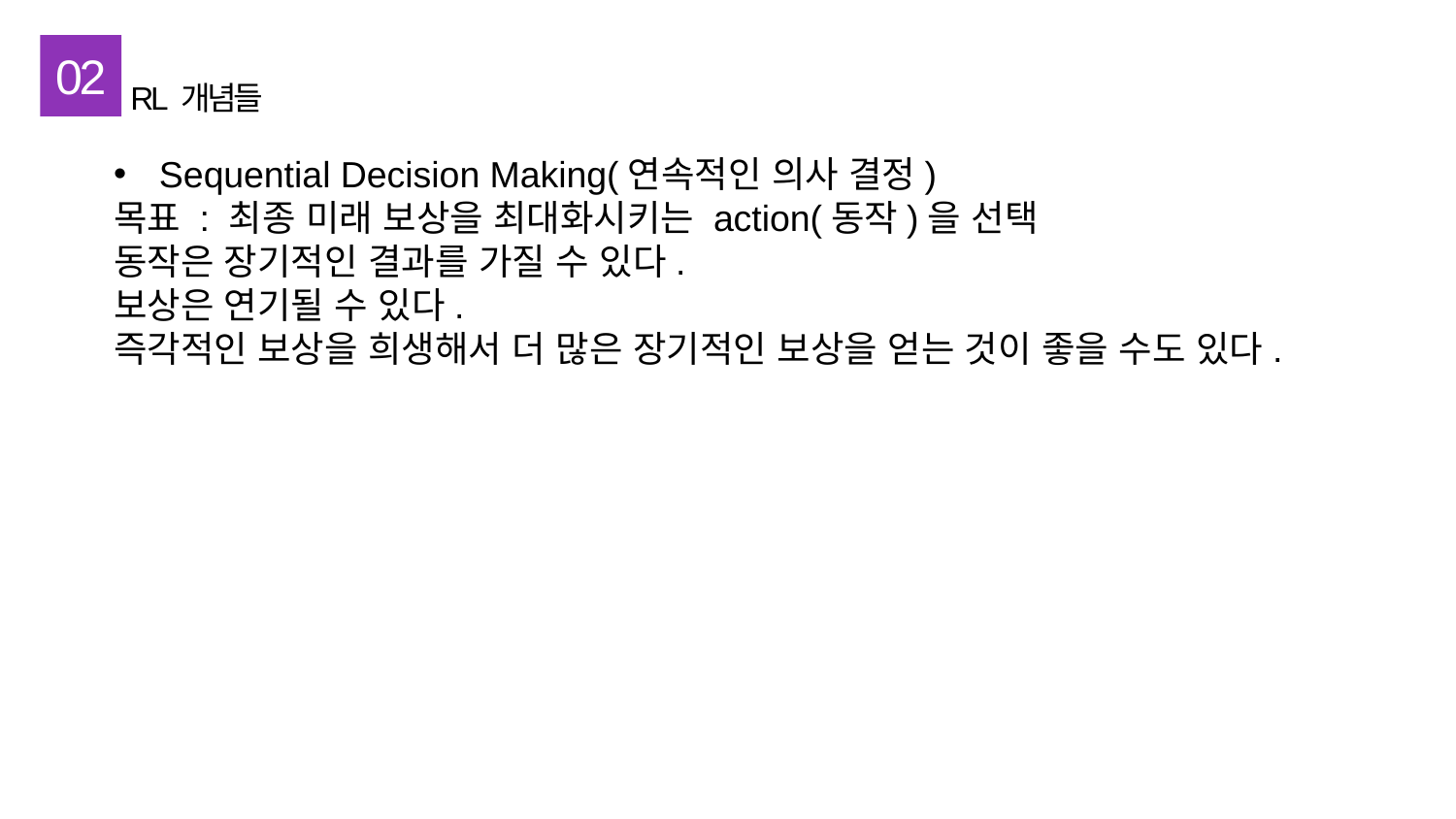

02
RL 개념들
Sequential Decision Making(연속적인 의사 결정)
목표 : 최종 미래 보상을 최대화시키는 action(동작)을 선택
동작은 장기적인 결과를 가질 수 있다.
보상은 연기될 수 있다.
즉각적인 보상을 희생해서 더 많은 장기적인 보상을 얻는 것이 좋을 수도 있다.